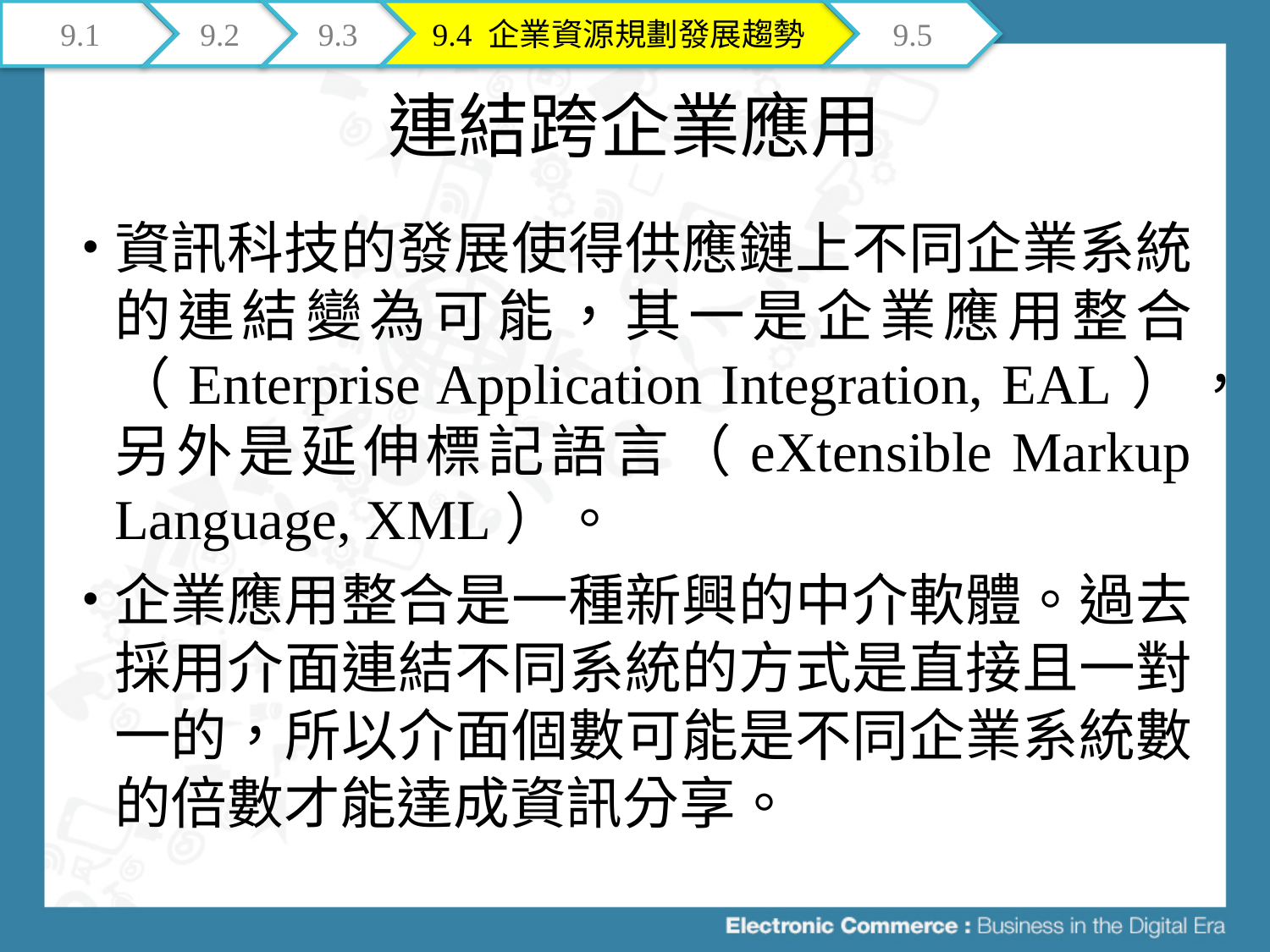

9.1
9.2
9.3
9.4 企業資源規劃發展趨勢
9.5
# 連結跨企業應用
資訊科技的發展使得供應鏈上不同企業系統的連結變為可能，其一是企業應用整合（Enterprise Application Integration, EAL），另外是延伸標記語言（eXtensible Markup Language, XML）。
企業應用整合是一種新興的中介軟體。過去採用介面連結不同系統的方式是直接且一對一的，所以介面個數可能是不同企業系統數的倍數才能達成資訊分享。